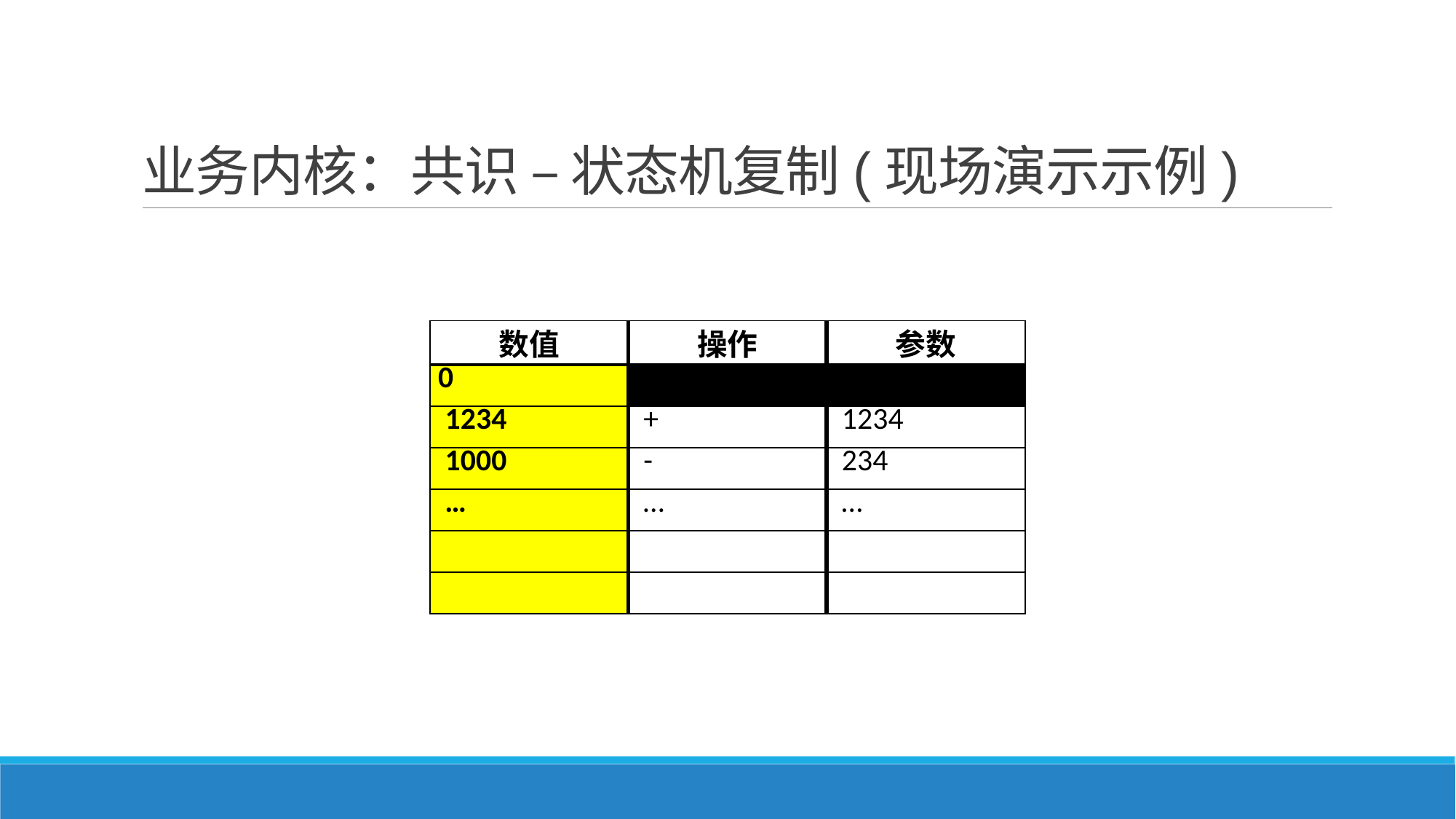

# 业务内核：共识 – 状态机复制(现场演示示例)
| 数值 | 操作 | 参数 |
| --- | --- | --- |
| 0 |  |  |
| 1234 | + | 1234 |
| 1000 | - | 234 |
| … | … | … |
|  |  |  |
|  |  |  |